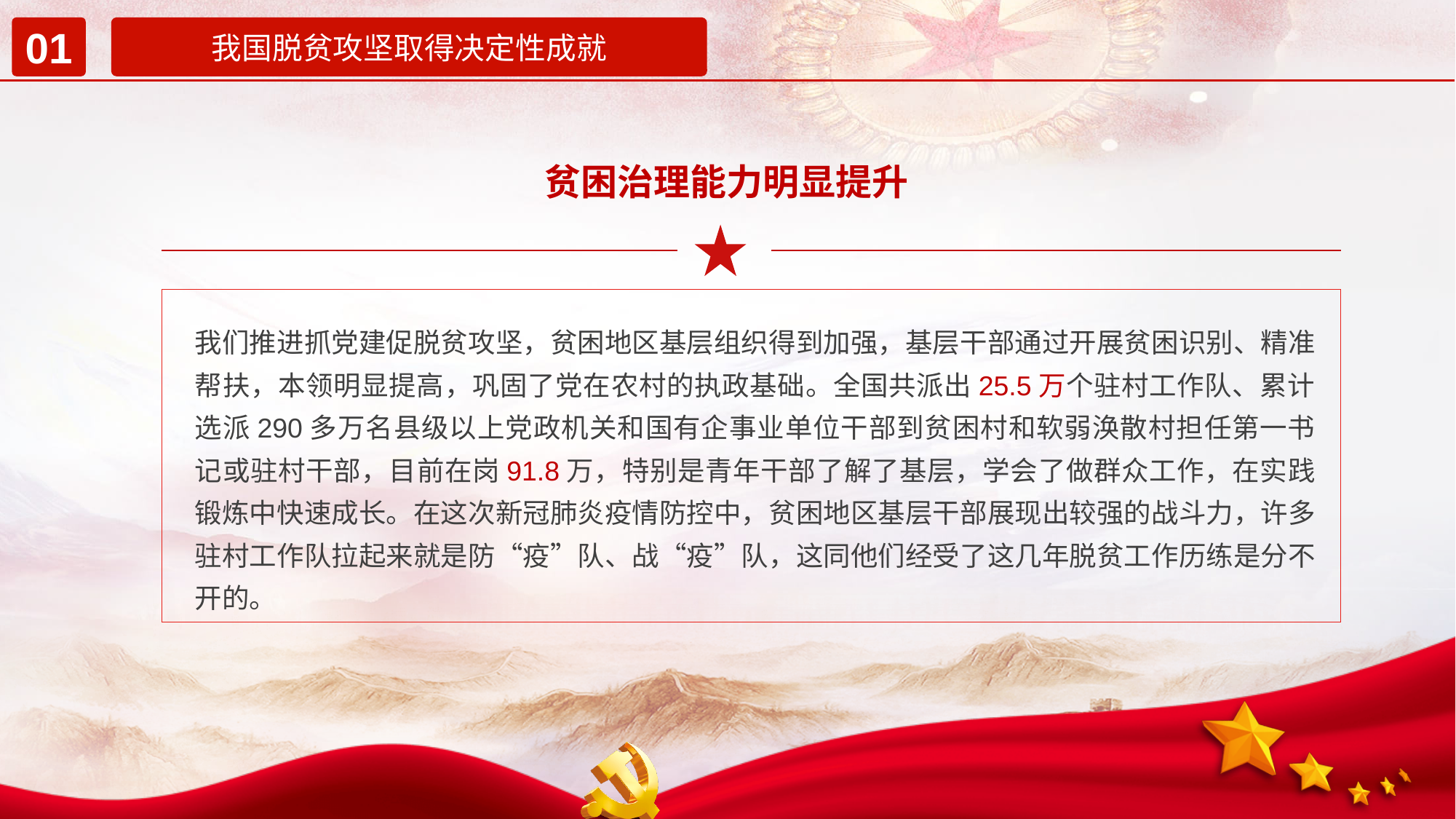

01
我国脱贫攻坚取得决定性成就
贫困治理能力明显提升

我们推进抓党建促脱贫攻坚，贫困地区基层组织得到加强，基层干部通过开展贫困识别、精准帮扶，本领明显提高，巩固了党在农村的执政基础。全国共派出25.5万个驻村工作队、累计选派290多万名县级以上党政机关和国有企事业单位干部到贫困村和软弱涣散村担任第一书记或驻村干部，目前在岗91.8万，特别是青年干部了解了基层，学会了做群众工作，在实践锻炼中快速成长。在这次新冠肺炎疫情防控中，贫困地区基层干部展现出较强的战斗力，许多驻村工作队拉起来就是防“疫”队、战“疫”队，这同他们经受了这几年脱贫工作历练是分不开的。